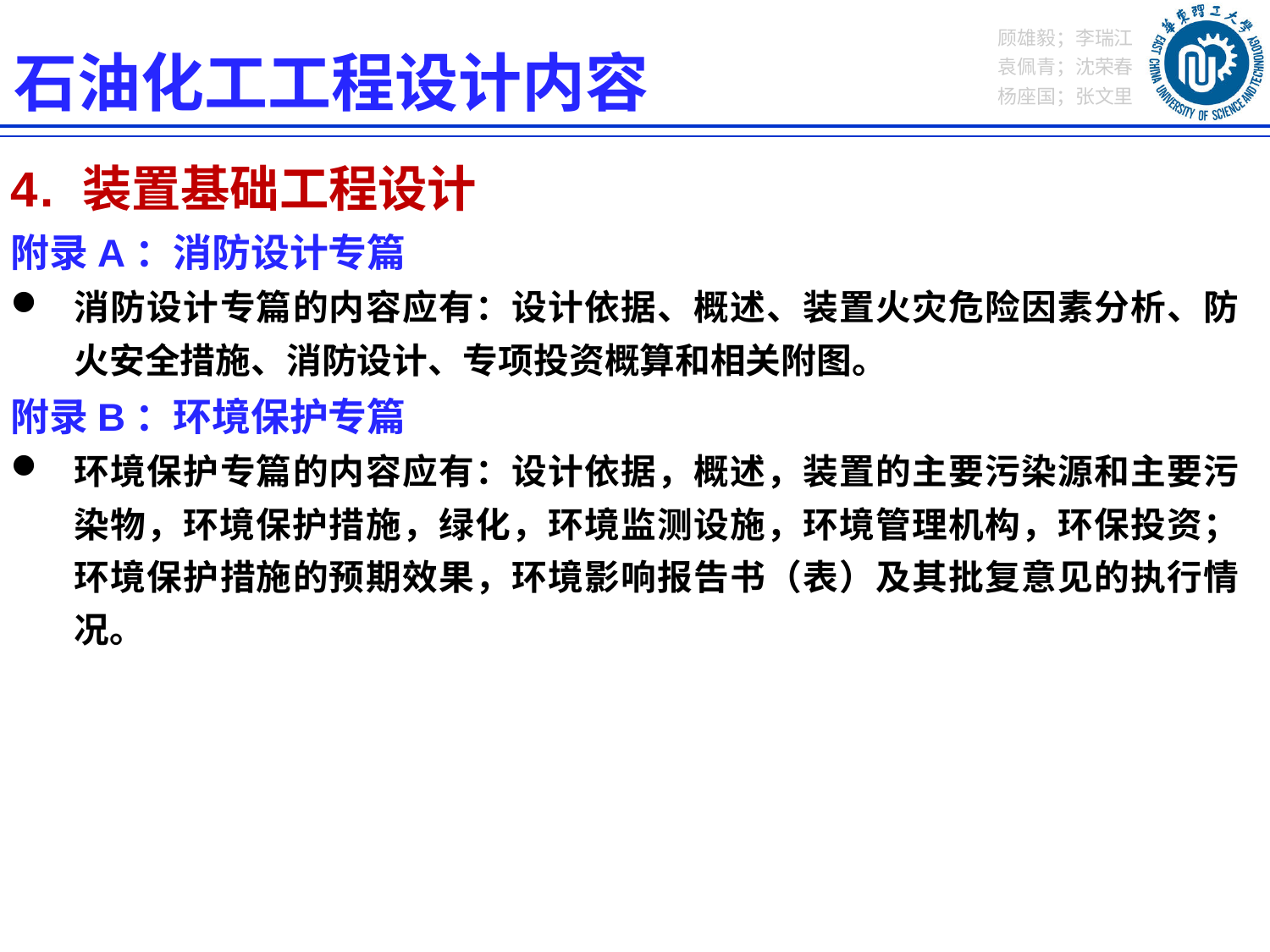

石油化工工程设计内容
装置基础工程设计
附录A：消防设计专篇
消防设计专篇的内容应有：设计依据、概述、装置火灾危险因素分析、防火安全措施、消防设计、专项投资概算和相关附图。
附录B：环境保护专篇
环境保护专篇的内容应有：设计依据，概述，装置的主要污染源和主要污染物，环境保护措施，绿化，环境监测设施，环境管理机构，环保投资；环境保护措施的预期效果，环境影响报告书（表）及其批复意见的执行情况。